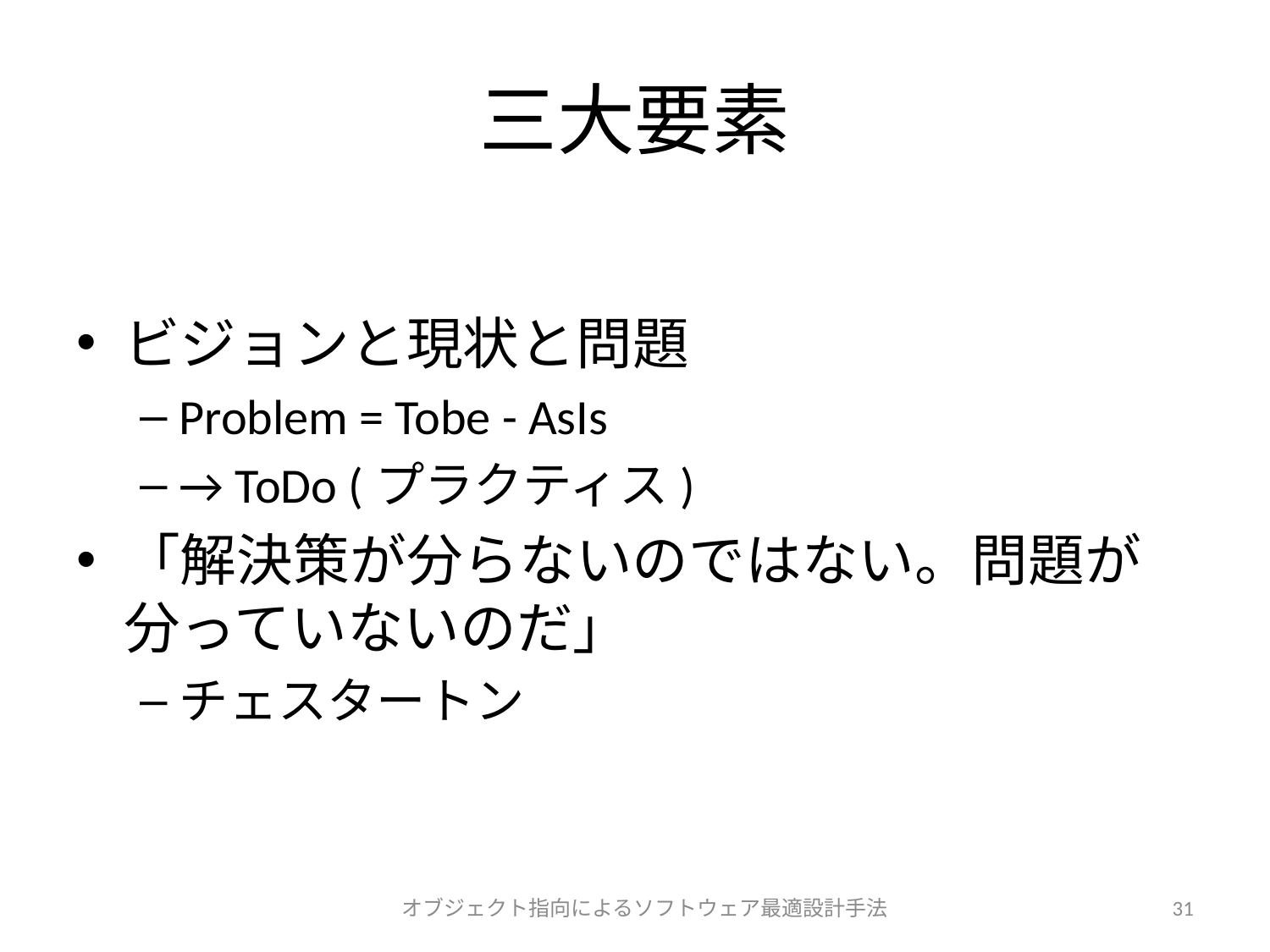

# 三大要素

ビジョンと現状と問題
Problem = Tobe - AsIs
→ ToDo (プラクティス)
「解決策が分らないのではない。問題が分っていないのだ」
チェスタートン

オブジェクト指向によるソフトウェア最適設計手法
31